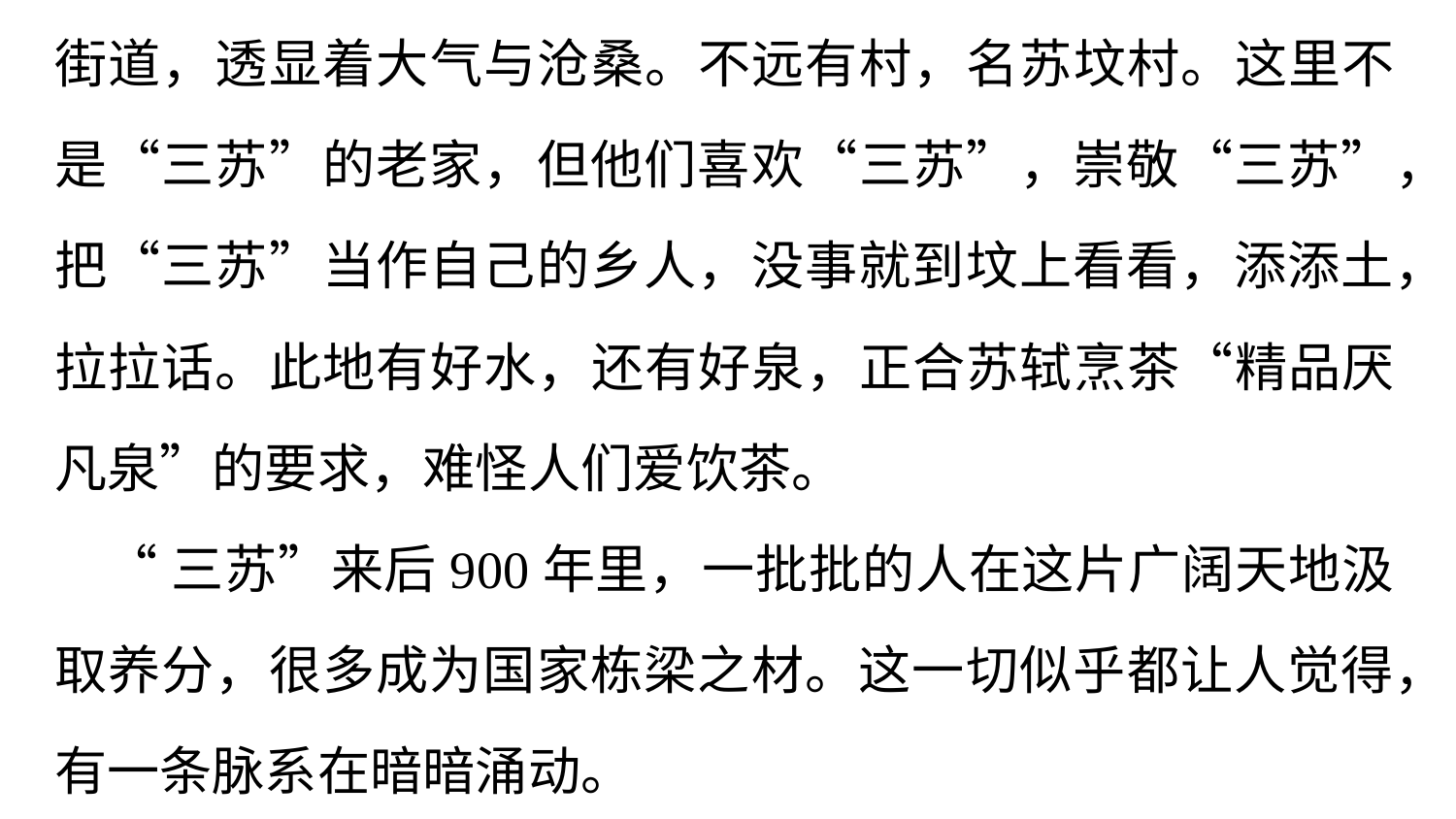

街道，透显着大气与沧桑。不远有村，名苏坟村。这里不是“三苏”的老家，但他们喜欢“三苏”，崇敬“三苏”，把“三苏”当作自己的乡人，没事就到坟上看看，添添土，拉拉话。此地有好水，还有好泉，正合苏轼烹茶“精品厌凡泉”的要求，难怪人们爱饮茶。
    “三苏”来后900年里，一批批的人在这片广阔天地汲取养分，很多成为国家栋梁之材。这一切似乎都让人觉得，有一条脉系在暗暗涌动。